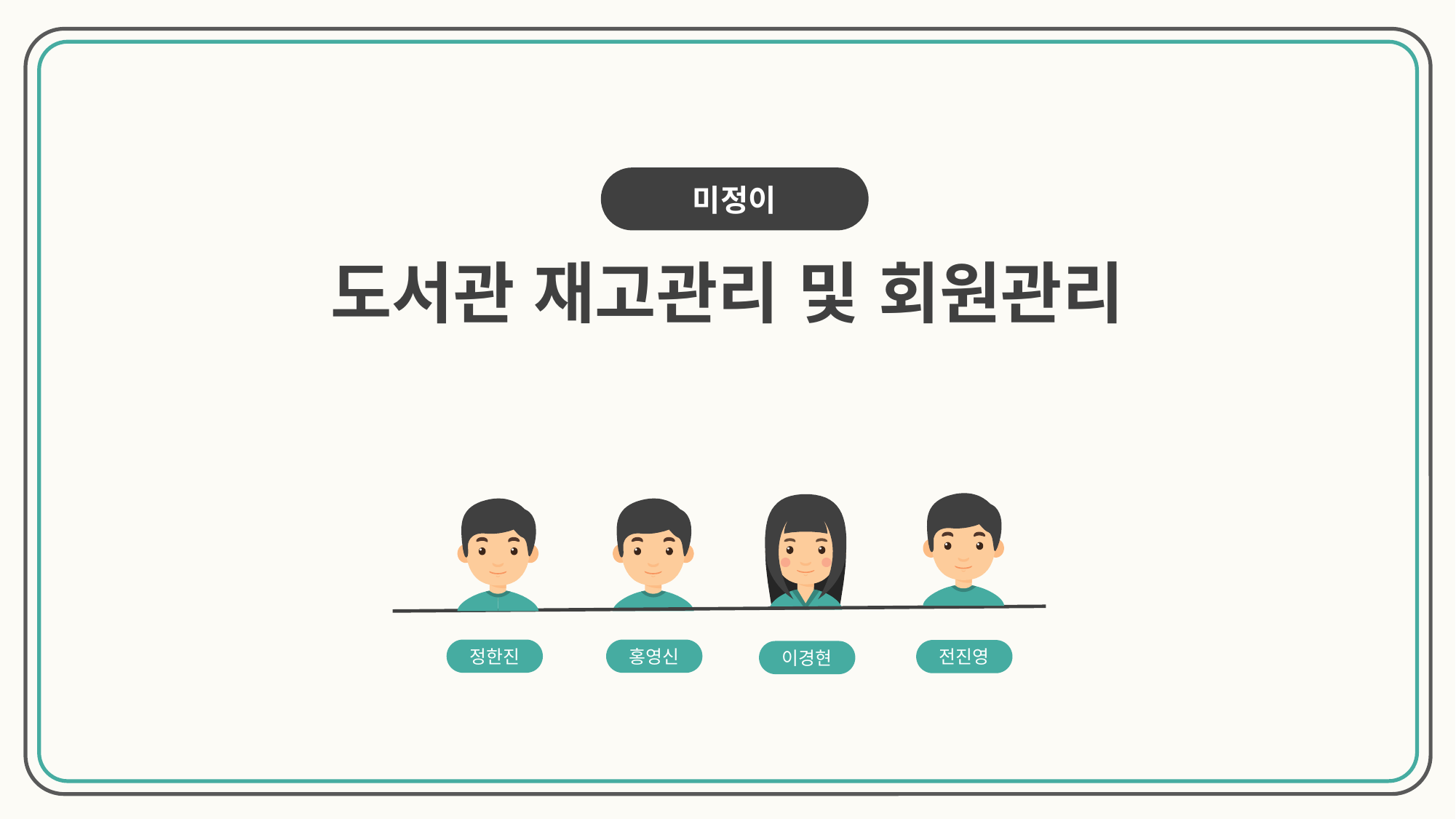

미정이
도서관 재고관리 및 회원관리

정한진
홍영신
전진영
이경현